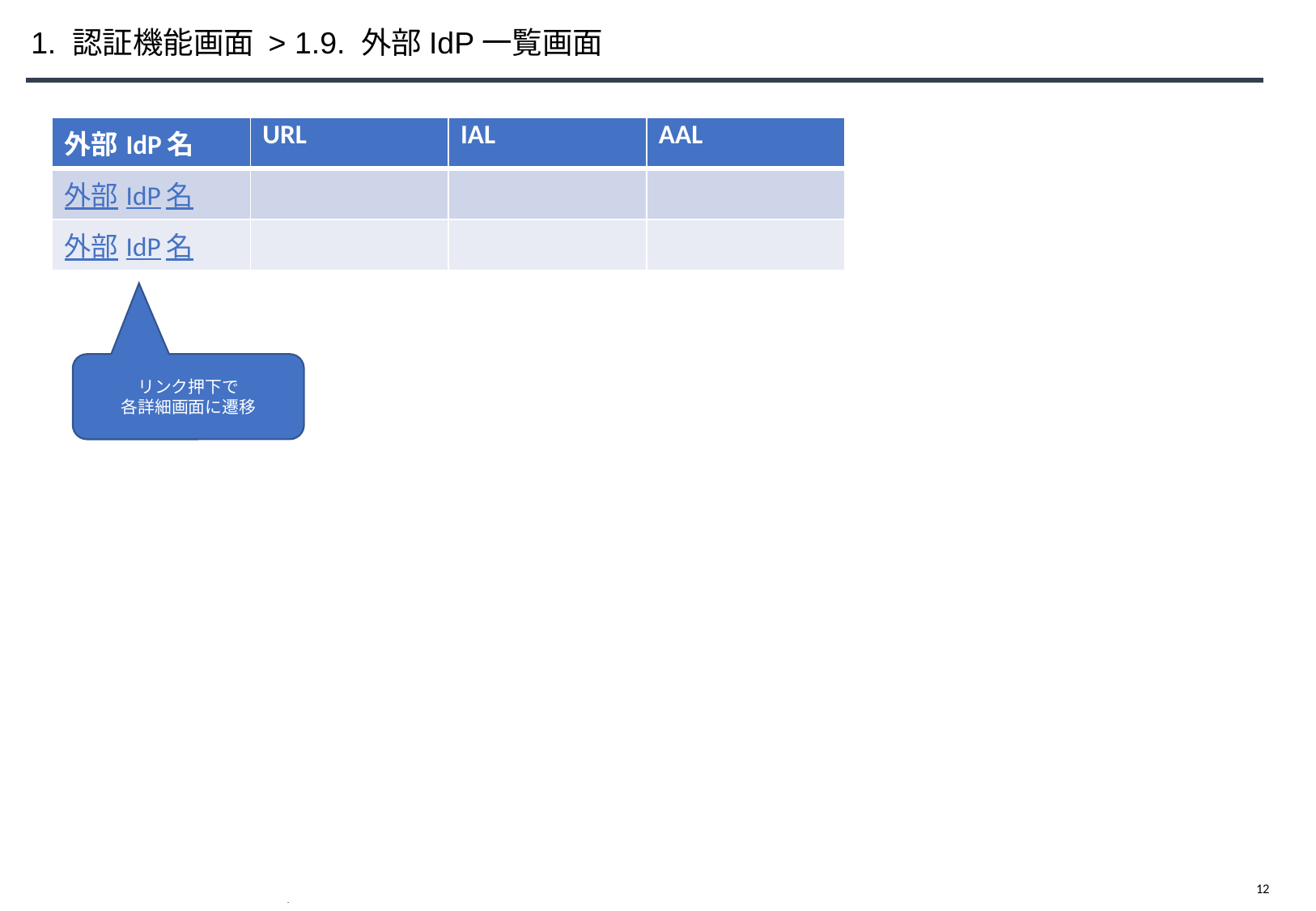

# 1. 認証機能画面 > 1.9. 外部IdP一覧画面
| 外部IdP名 | URL | IAL | AAL |
| --- | --- | --- | --- |
| 外部IdP名 |  |  |  |
| 外部IdP名 |  |  |  |
リンク押下で
各詳細画面に遷移